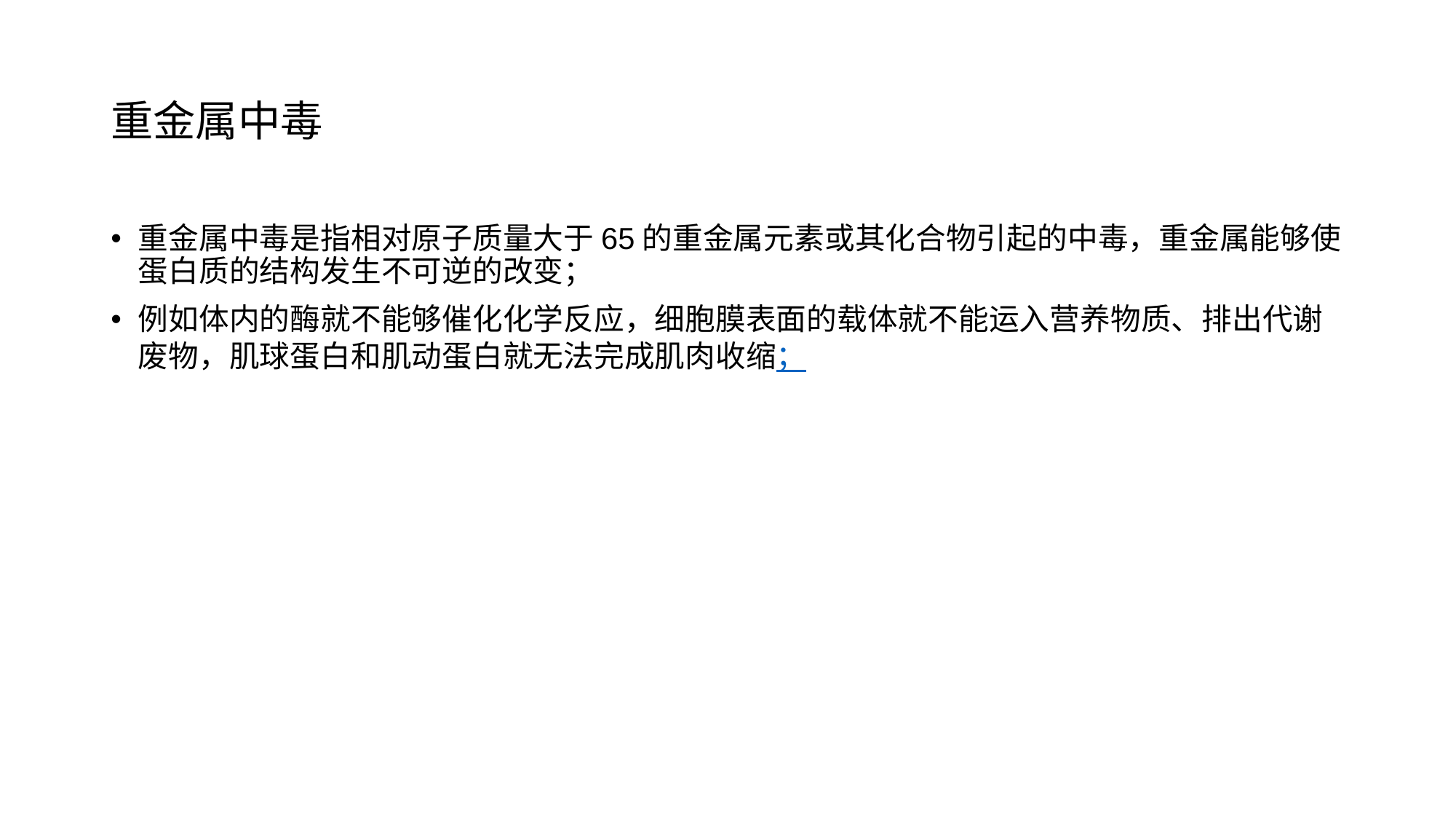

# 重金属中毒
重金属中毒是指相对原子质量大于65的重金属元素或其化合物引起的中毒，重金属能够使蛋白质的结构发生不可逆的改变；
例如体内的酶就不能够催化化学反应，细胞膜表面的载体就不能运入营养物质、排出代谢废物，肌球蛋白和肌动蛋白就无法完成肌肉收缩；